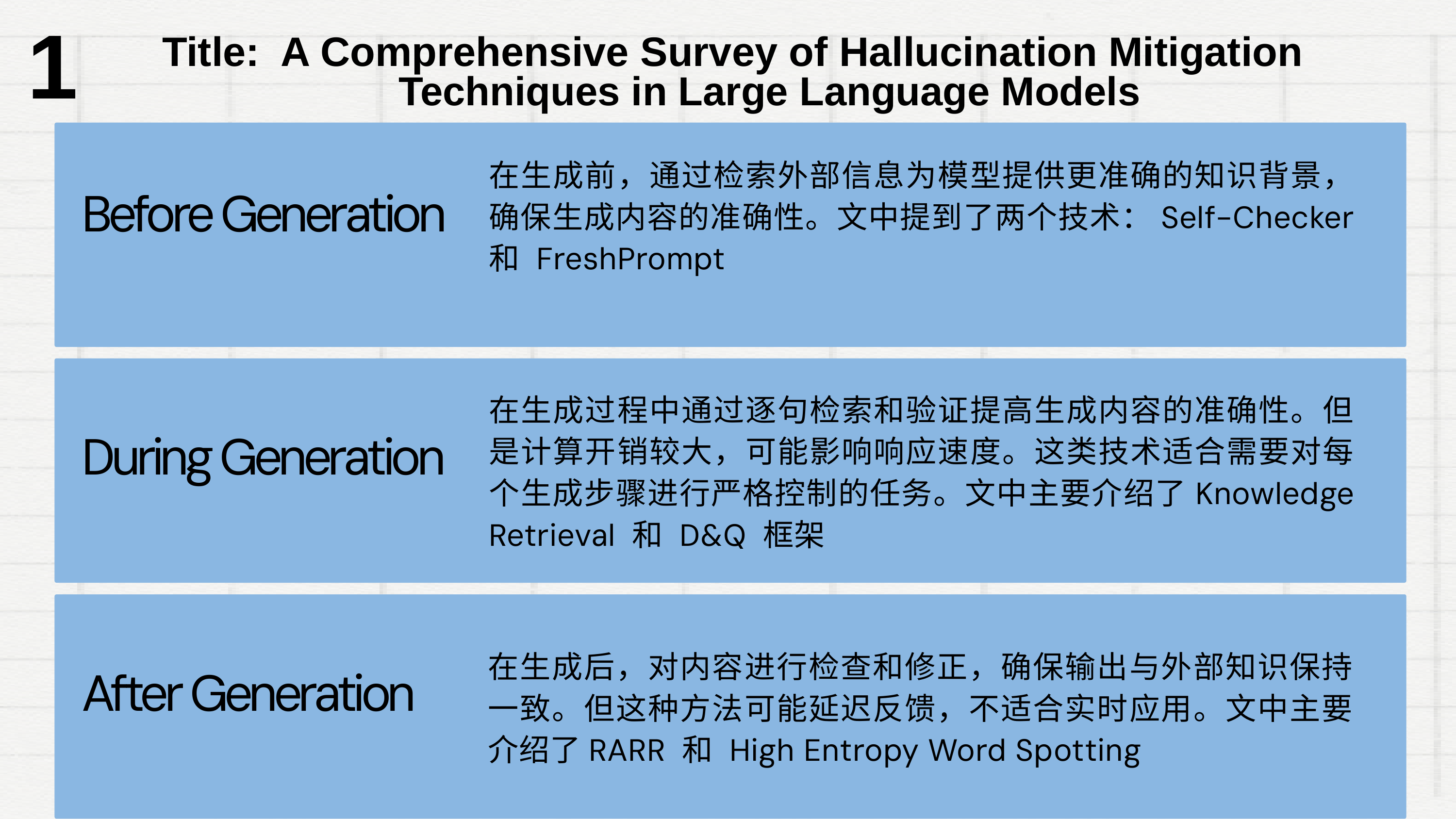

1
  Title:  A Comprehensive Survey of Hallucination Mitigation
                       Techniques in Large Language Models

在生成前，通过检索外部信息为模型提供更准确的知识背景，确保生成内容的准确性。文中提到了两个技术：Self-Checker 和 FreshPrompt
Before Generation

在生成过程中通过逐句检索和验证提高生成内容的准确性。但是计算开销较大，可能影响响应速度。这类技术适合需要对每个生成步骤进行严格控制的任务。文中主要介绍了Knowledge Retrieval 和 D&Q 框架
During Generation

在生成后，对内容进行检查和修正，确保输出与外部知识保持一致。但这种方法可能延迟反馈，不适合实时应用。文中主要介绍了RARR 和 High Entropy Word Spotting
After Generation